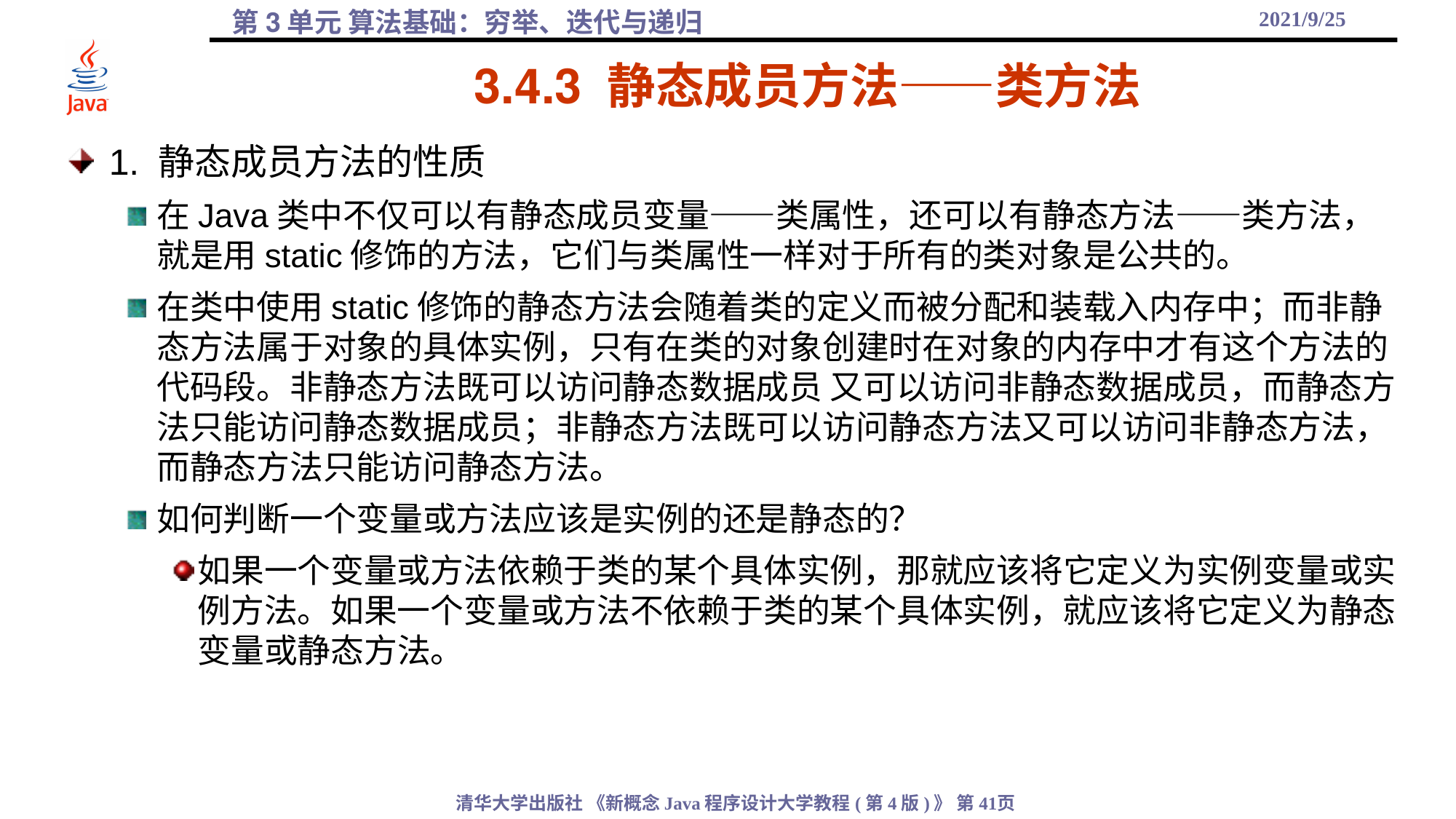

2021/9/25
# 3.4.3 静态成员方法——类方法
1. 静态成员方法的性质
在Java类中不仅可以有静态成员变量——类属性，还可以有静态方法——类方法，就是用static修饰的方法，它们与类属性一样对于所有的类对象是公共的。
在类中使用static修饰的静态方法会随着类的定义而被分配和装载入内存中；而非静态方法属于对象的具体实例，只有在类的对象创建时在对象的内存中才有这个方法的代码段。非静态方法既可以访问静态数据成员 又可以访问非静态数据成员，而静态方法只能访问静态数据成员；非静态方法既可以访问静态方法又可以访问非静态方法，而静态方法只能访问静态方法。
如何判断一个变量或方法应该是实例的还是静态的？
如果一个变量或方法依赖于类的某个具体实例，那就应该将它定义为实例变量或实例方法。如果一个变量或方法不依赖于类的某个具体实例，就应该将它定义为静态变量或静态方法。